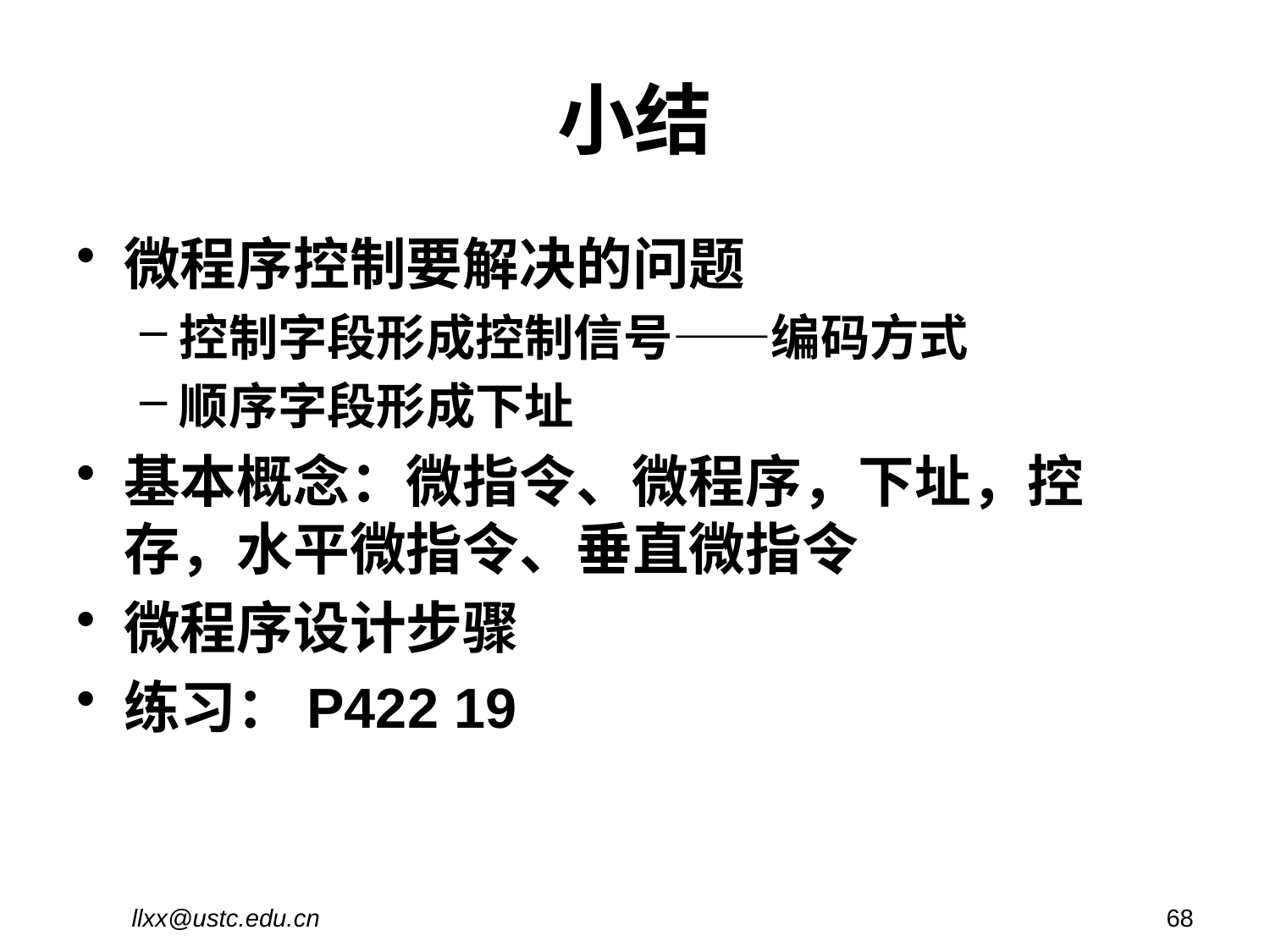

# 小结
微程序控制要解决的问题
控制字段形成控制信号——编码方式
顺序字段形成下址
基本概念：微指令、微程序，下址，控存，水平微指令、垂直微指令
微程序设计步骤
练习：P422 19
llxx@ustc.edu.cn
68